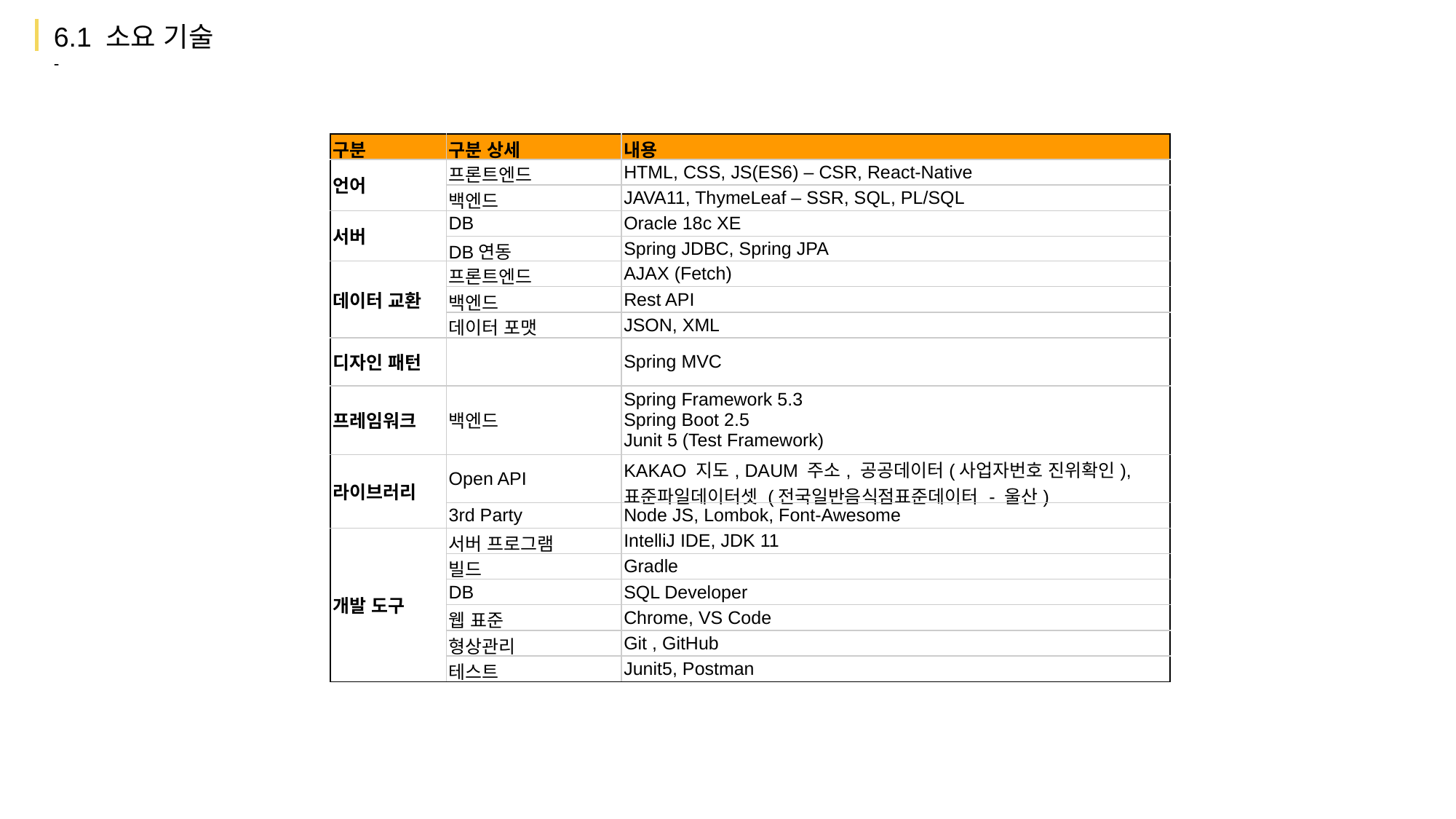

6.1 소요 기술
-
| 구분 | 구분 상세 | 내용 |
| --- | --- | --- |
| 언어 | 프론트엔드 | HTML, CSS, JS(ES6) – CSR, React-Native |
|  | 백엔드 | JAVA11, ThymeLeaf – SSR, SQL, PL/SQL |
| 서버 | DB | Oracle 18c XE |
|  | DB연동 | Spring JDBC, Spring JPA |
| 데이터 교환 | 프론트엔드 | AJAX (Fetch) |
|  | 백엔드 | Rest API |
|  | 데이터 포맷 | JSON, XML |
| 디자인 패턴 |  | Spring MVC |
| 프레임워크 | 백엔드 | Spring Framework 5.3 Spring Boot 2.5 Junit 5 (Test Framework) |
| 라이브러리 | Open API | KAKAO 지도, DAUM 주소, 공공데이터(사업자번호 진위확인), 표준파일데이터셋 (전국일반음식점표준데이터 - 울산) |
|  | 3rd Party | Node JS, Lombok, Font-Awesome |
| 개발 도구 | 서버 프로그램 | IntelliJ IDE, JDK 11 |
|  | 빌드 | Gradle |
|  | DB | SQL Developer |
|  | 웹 표준 | Chrome, VS Code |
|  | 형상관리 | Git , GitHub |
|  | 테스트 | Junit5, Postman |